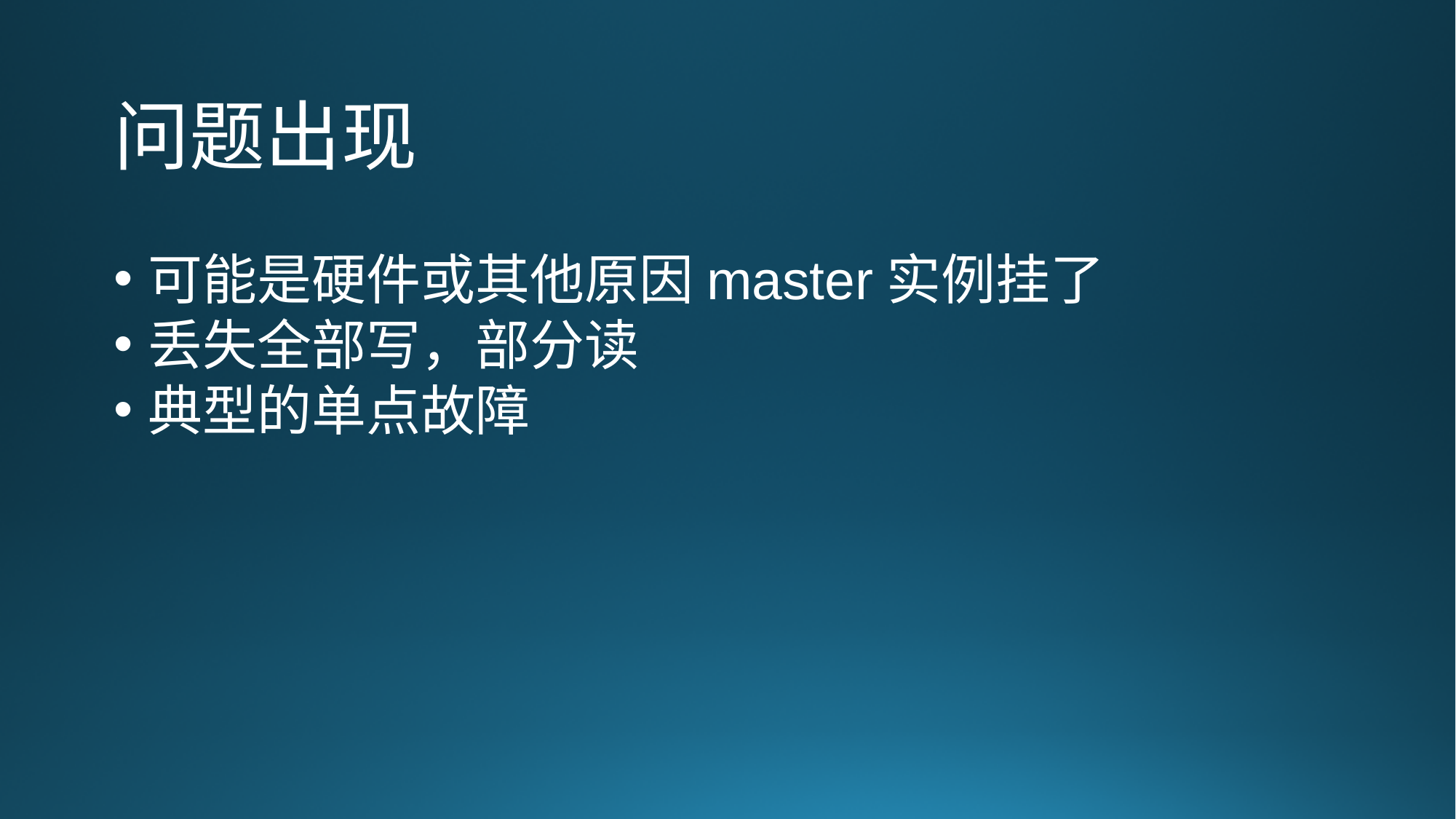

问题出现

可能是硬件或其他原因master实例挂了
丢失全部写，部分读
典型的单点故障